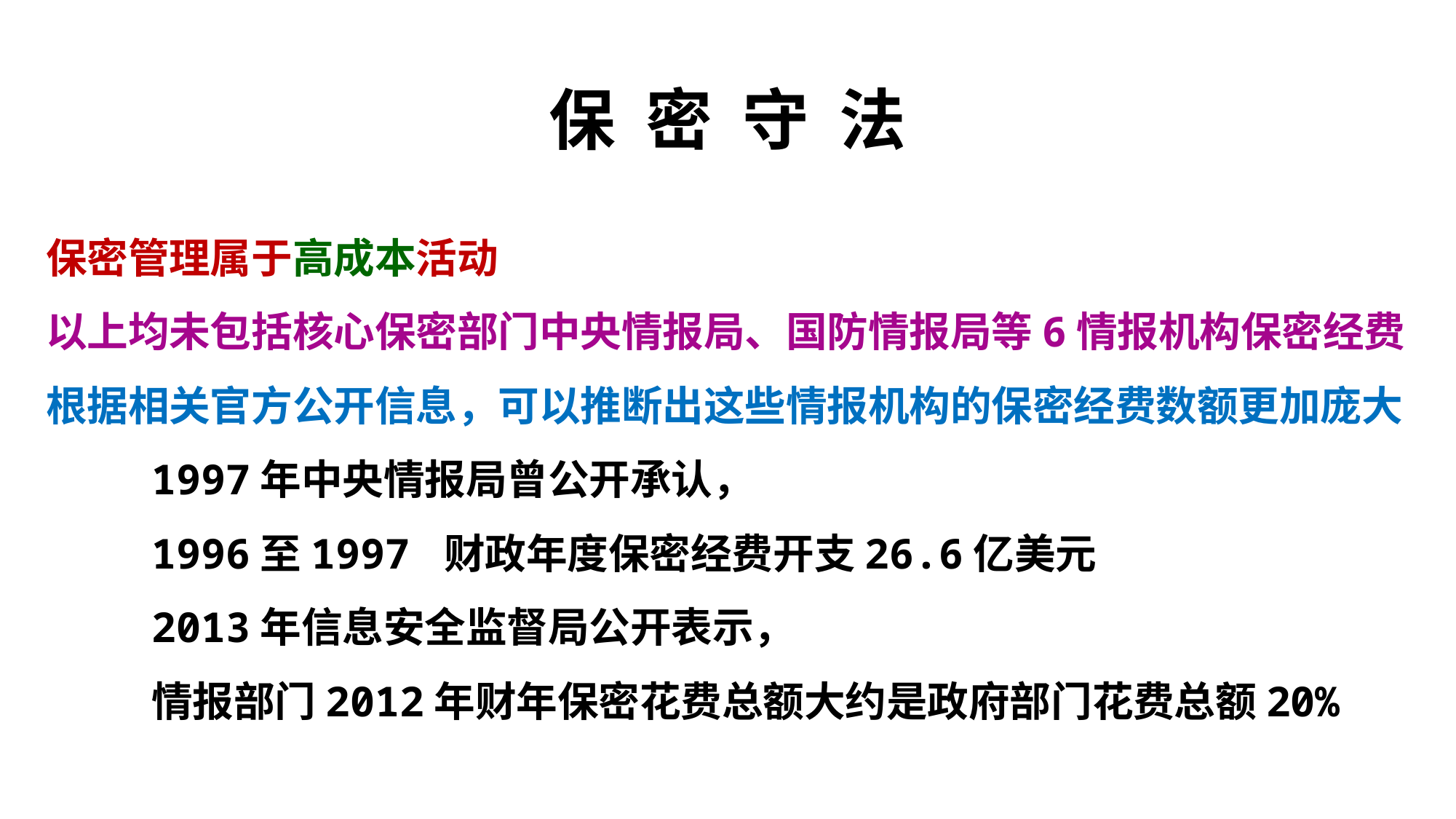

# 保  密  守  法
保密管理属于高成本活动
以上均未包括核心保密部门中央情报局、国防情报局等6情报机构保密经费
根据相关官方公开信息，可以推断出这些情报机构的保密经费数额更加庞大
	1997年中央情报局曾公开承认，
		1996至1997 财政年度保密经费开支26.6亿美元
	2013年信息安全监督局公开表示，
		情报部门2012年财年保密花费总额大约是政府部门花费总额20%